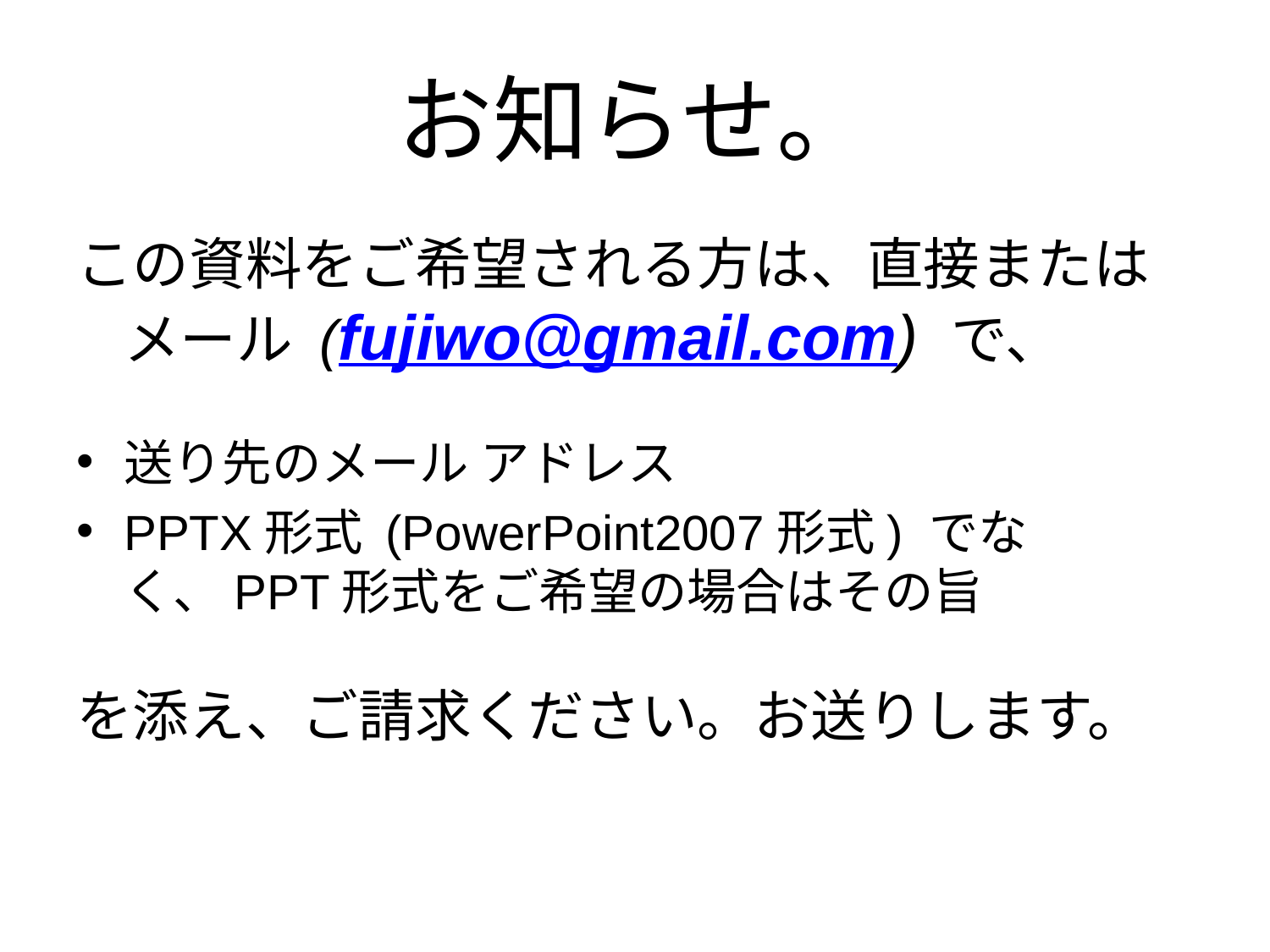

# お知らせ。
この資料をご希望される方は、直接またはメール (fujiwo@gmail.com) で、

送り先のメール アドレス
PPTX形式 (PowerPoint2007形式) でなく、PPT形式をご希望の場合はその旨

を添え、ご請求ください。お送りします。